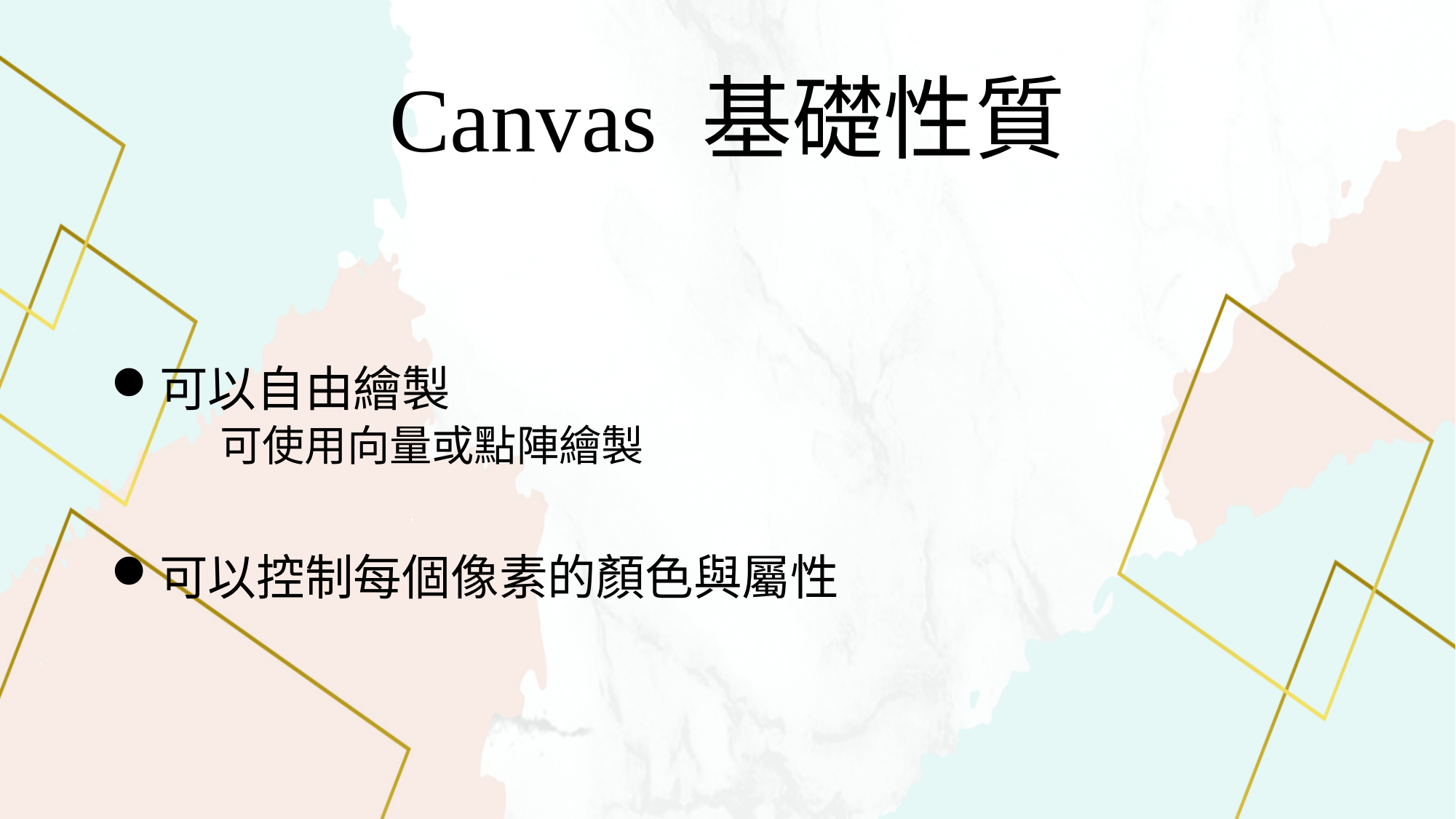

# Canvas 基礎性質
可以自由繪製
可使用向量或點陣繪製

可以控制每個像素的顏色與屬性